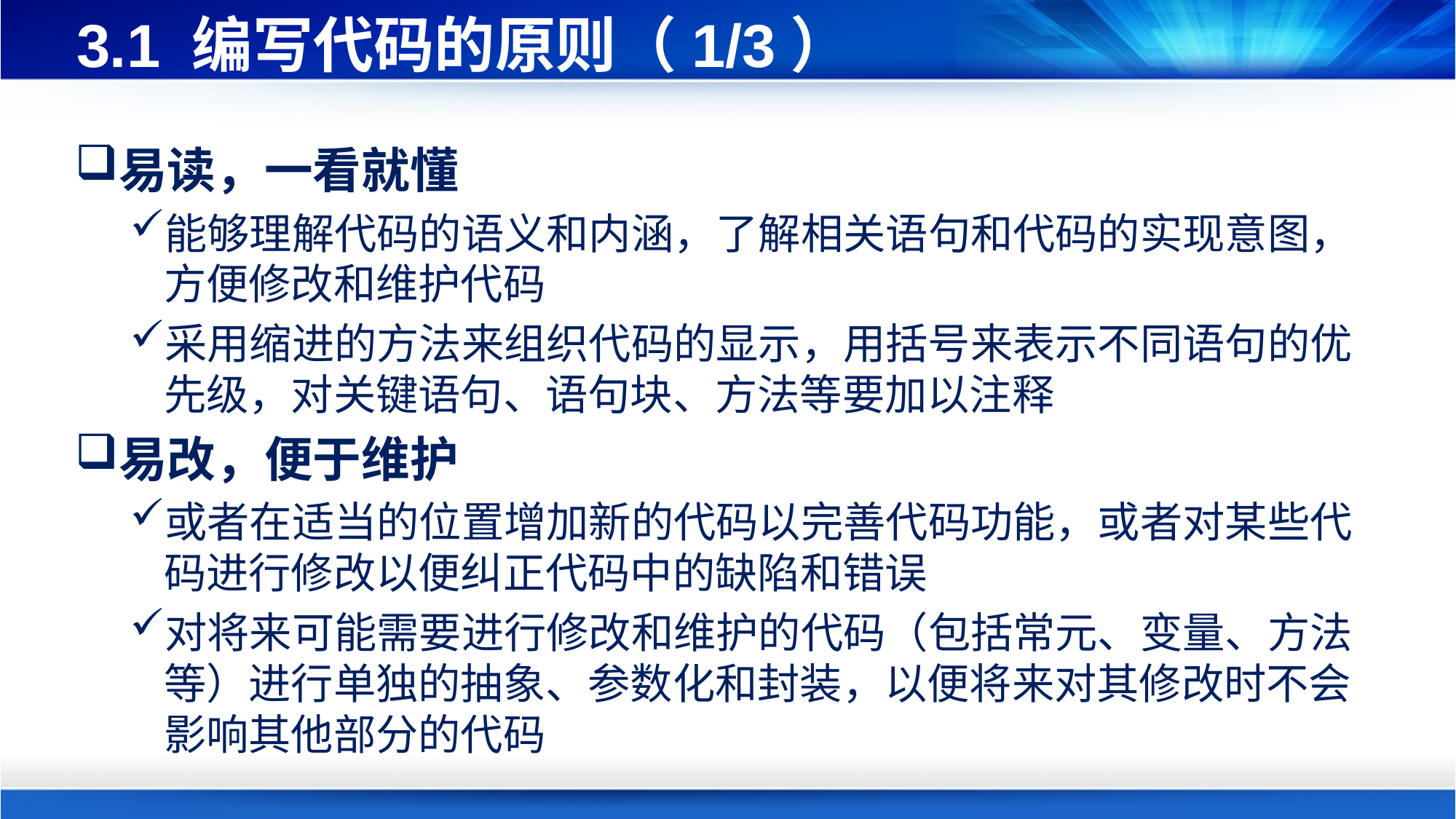

# 3.1 编写代码的原则（1/3）
易读，一看就懂
能够理解代码的语义和内涵，了解相关语句和代码的实现意图，方便修改和维护代码
采用缩进的方法来组织代码的显示，用括号来表示不同语句的优先级，对关键语句、语句块、方法等要加以注释
易改，便于维护
或者在适当的位置增加新的代码以完善代码功能，或者对某些代码进行修改以便纠正代码中的缺陷和错误
对将来可能需要进行修改和维护的代码（包括常元、变量、方法等）进行单独的抽象、参数化和封装，以便将来对其修改时不会影响其他部分的代码